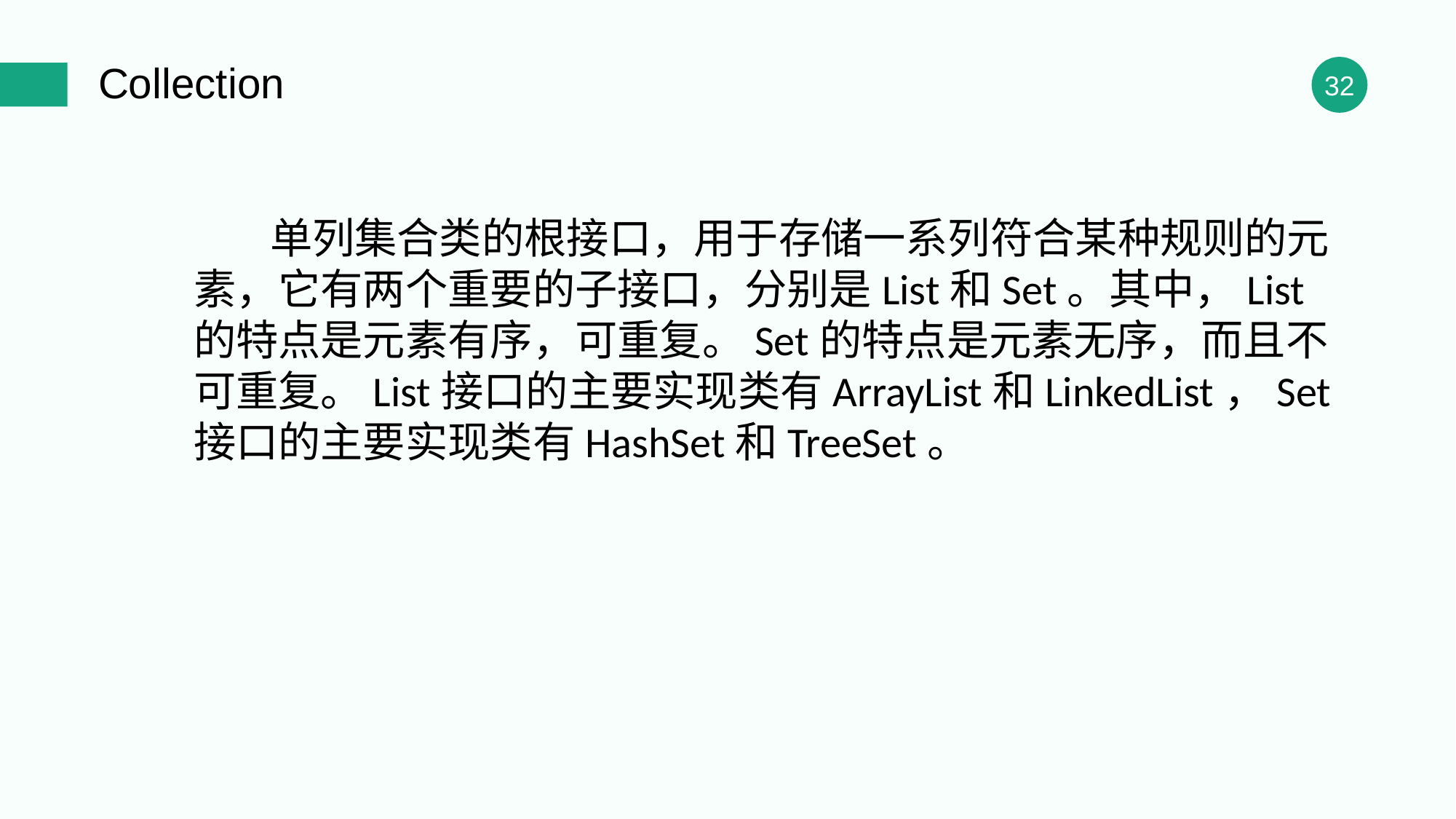

Collection
       单列集合类的根接口，用于存储一系列符合某种规则的元素，它有两个重要的子接口，分别是List和Set。其中，List的特点是元素有序，可重复。Set的特点是元素无序，而且不可重复。List接口的主要实现类有ArrayList和LinkedList，Set接口的主要实现类有HashSet和TreeSet。